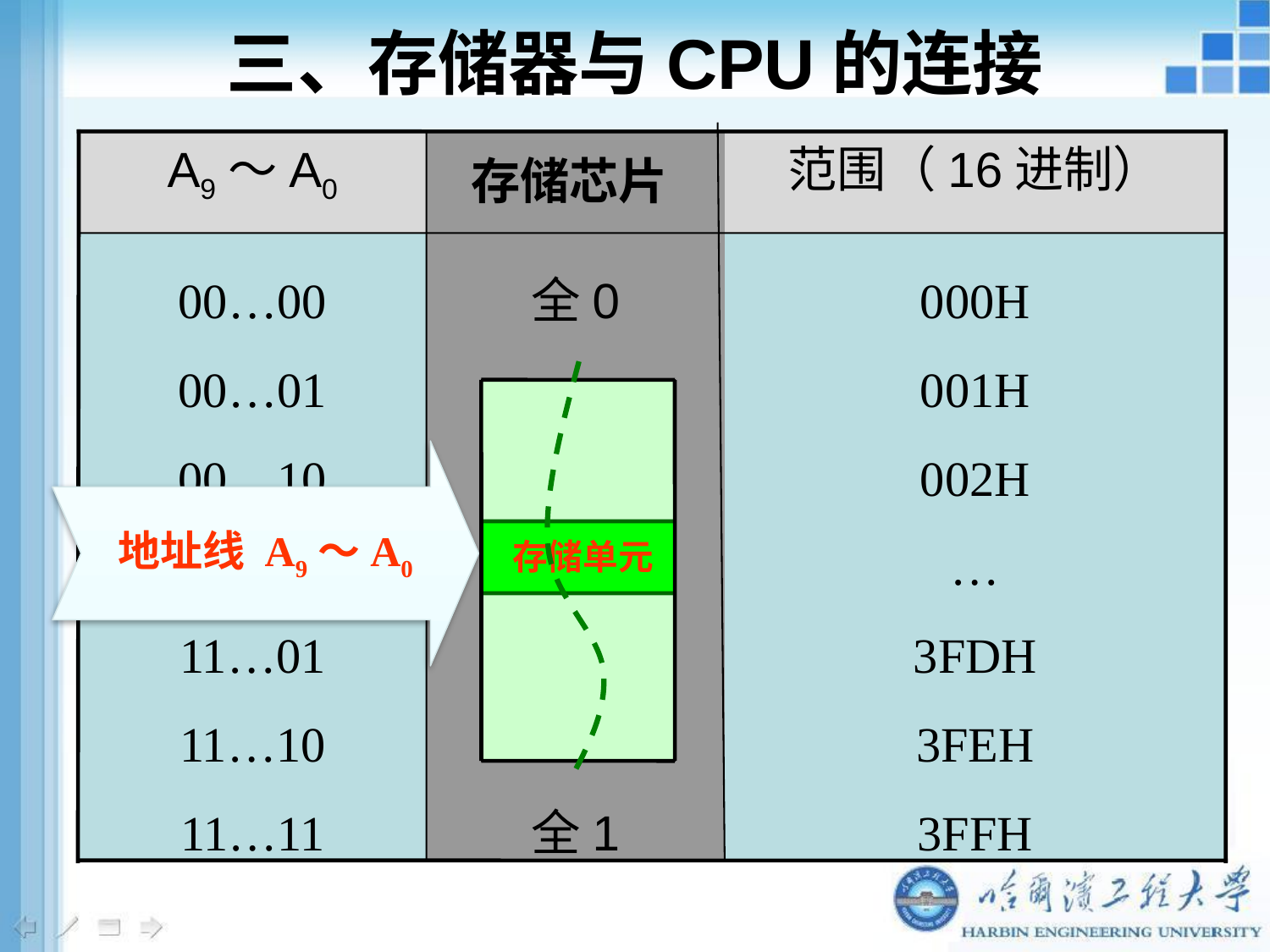

三、存储器与CPU的连接
# 片内译码

A9～A0

范围（16进制）

00…00
00…01
00…10
…
11…01
11…10
11…11

全0

全1
000H
001H
002H
…
3FDH
3FEH
3FFH

存储芯片
存储芯片

地址线 A9～A0

存储单元